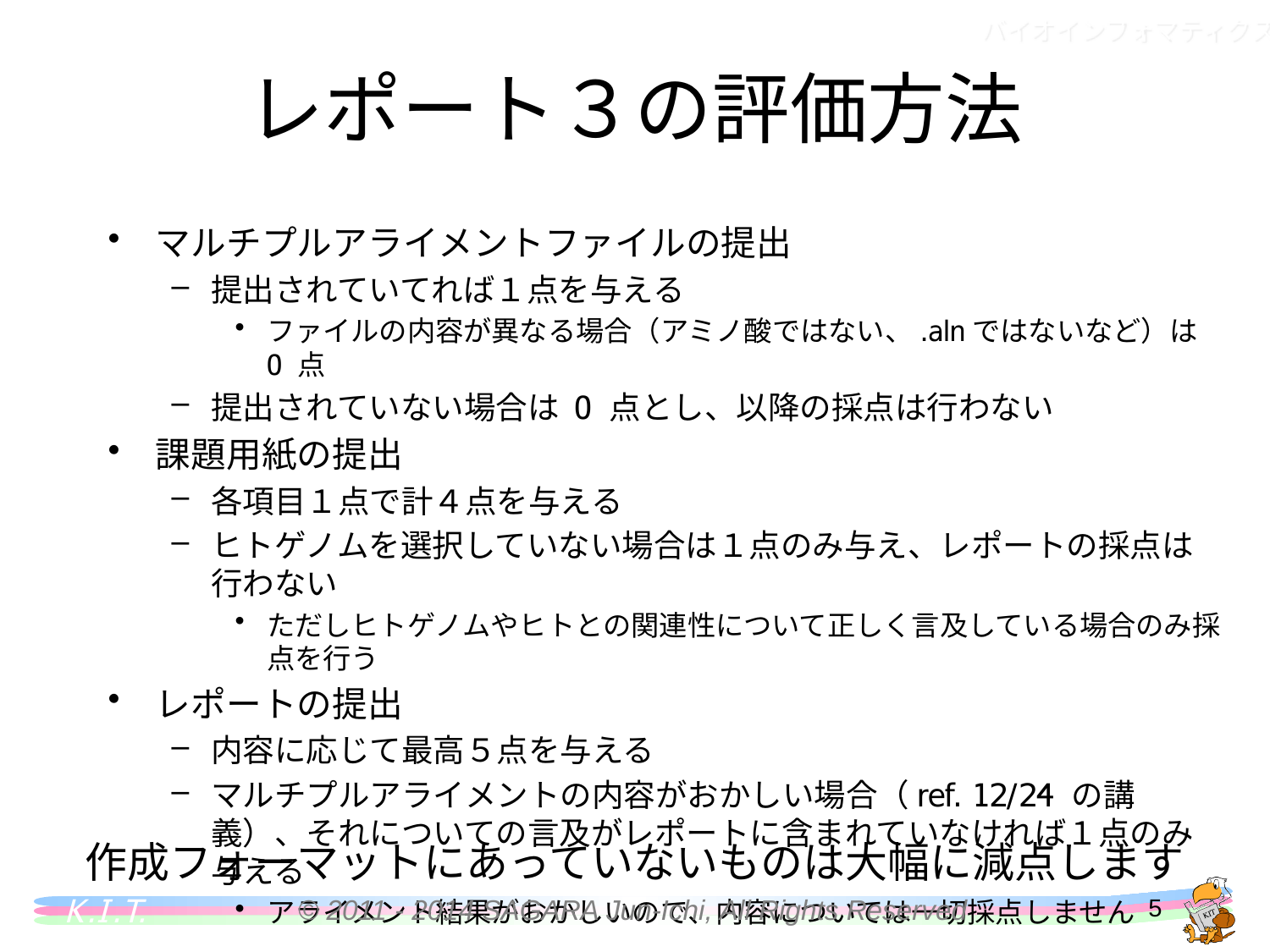

# レポート３の評価方法
マルチプルアライメントファイルの提出
提出されていてれば１点を与える
ファイルの内容が異なる場合（アミノ酸ではない、.alnではないなど）は 0 点
提出されていない場合は 0 点とし、以降の採点は行わない
課題用紙の提出
各項目１点で計４点を与える
ヒトゲノムを選択していない場合は１点のみ与え、レポートの採点は行わない
ただしヒトゲノムやヒトとの関連性について正しく言及している場合のみ採点を行う
レポートの提出
内容に応じて最高５点を与える
マルチプルアライメントの内容がおかしい場合（ref. 12/24 の講義）、それについての言及がレポートに含まれていなければ１点のみ与える
アライメント結果がおかしいので、内容については一切採点しません
作成フォーマットにあっていないものは大幅に減点します
© 2011 - 2014 SAGARA Jun-Ichi, All Rights Reserved
5